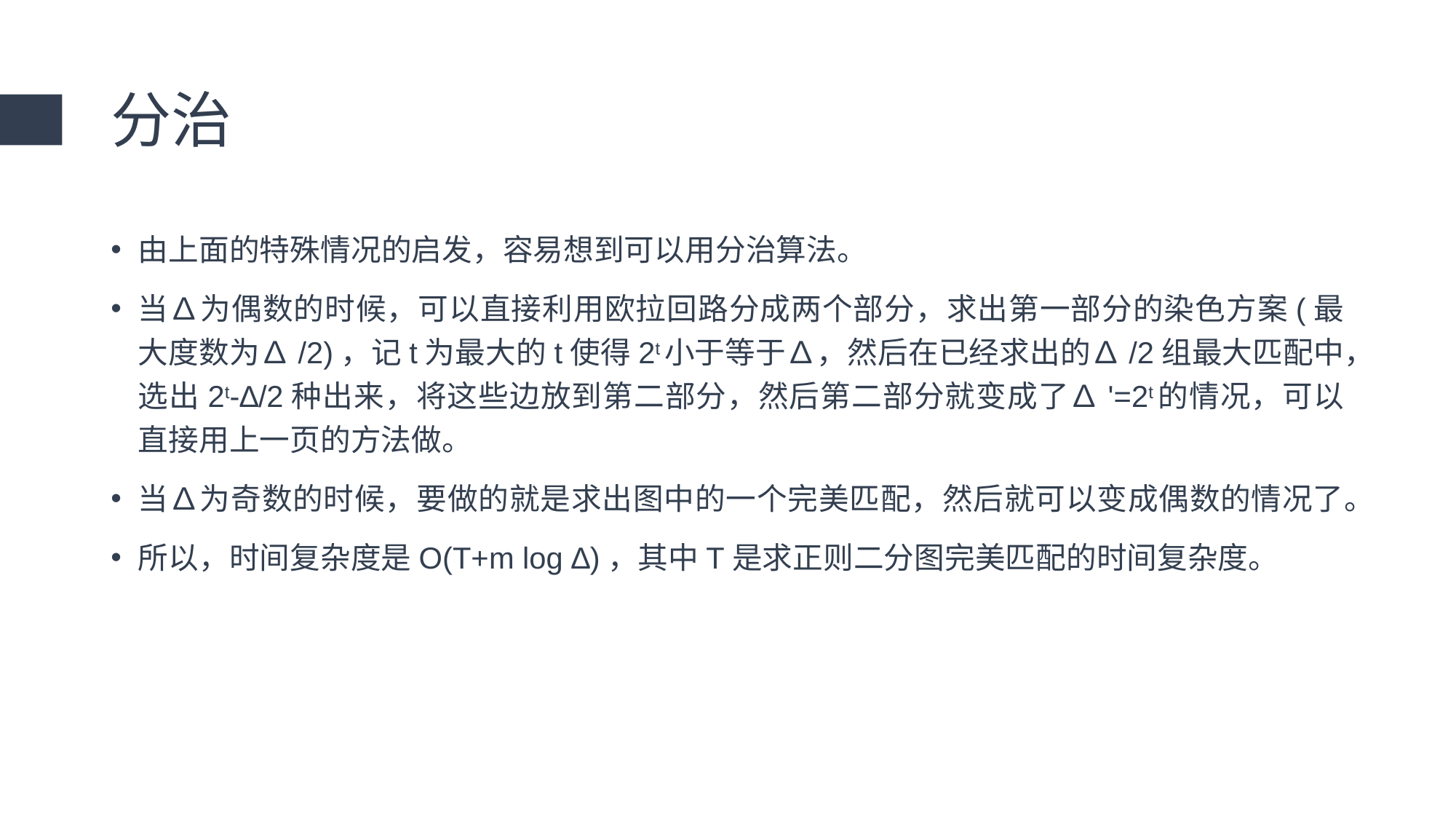

# 分治
由上面的特殊情况的启发，容易想到可以用分治算法。
当∆为偶数的时候，可以直接利用欧拉回路分成两个部分，求出第一部分的染色方案(最大度数为∆/2)，记t为最大的t使得2t小于等于∆，然后在已经求出的∆/2组最大匹配中，选出2t-∆/2种出来，将这些边放到第二部分，然后第二部分就变成了∆'=2t的情况，可以直接用上一页的方法做。
当∆为奇数的时候，要做的就是求出图中的一个完美匹配，然后就可以变成偶数的情况了。
所以，时间复杂度是O(T+m log ∆)，其中T是求正则二分图完美匹配的时间复杂度。